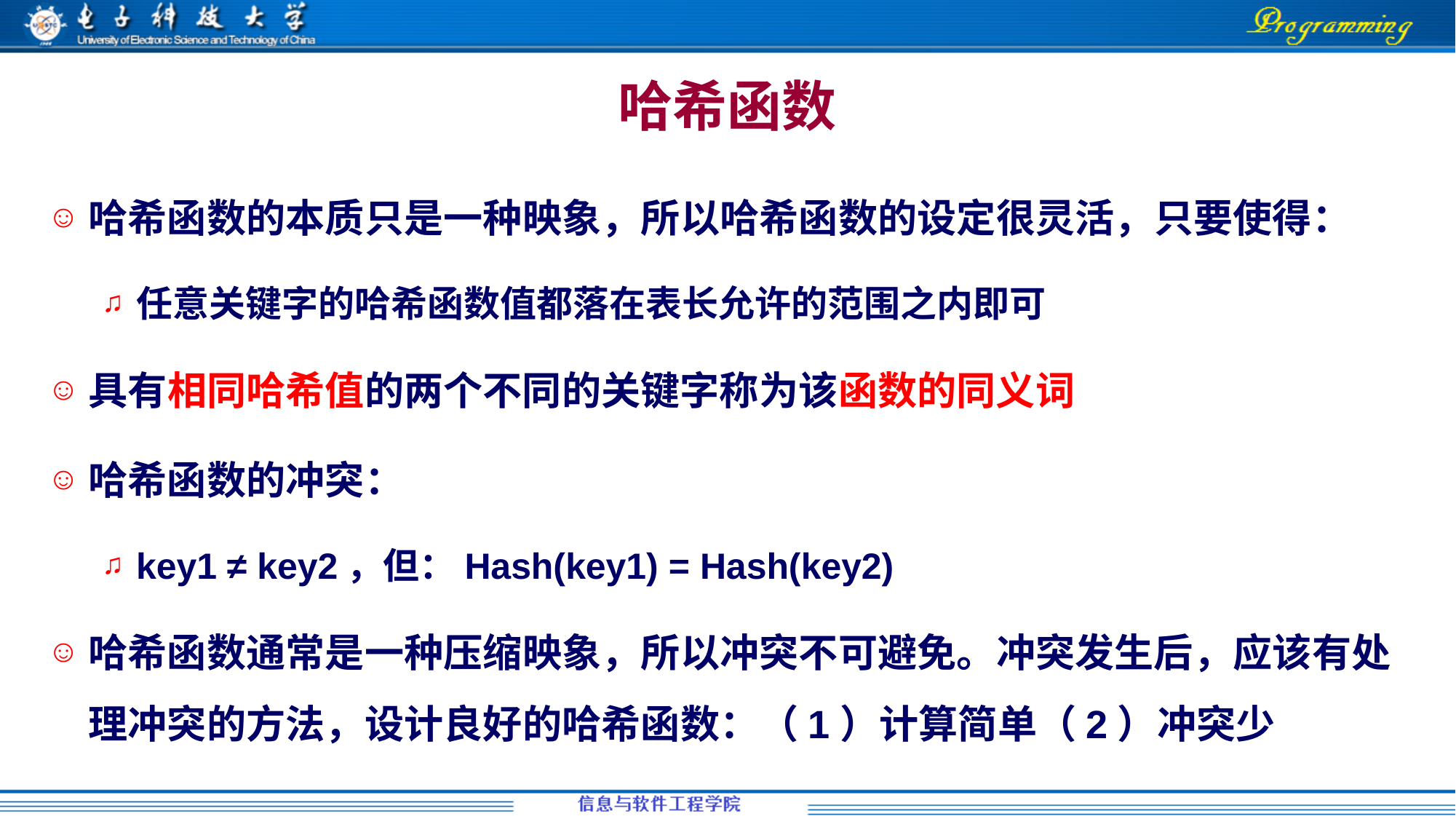

# 哈希函数
哈希函数的本质只是一种映象，所以哈希函数的设定很灵活，只要使得：
任意关键字的哈希函数值都落在表长允许的范围之内即可
具有相同哈希值的两个不同的关键字称为该函数的同义词
哈希函数的冲突：
key1 ≠ key2，但：Hash(key1) = Hash(key2)
哈希函数通常是一种压缩映象，所以冲突不可避免。冲突发生后，应该有处理冲突的方法，设计良好的哈希函数：（1）计算简单（2）冲突少